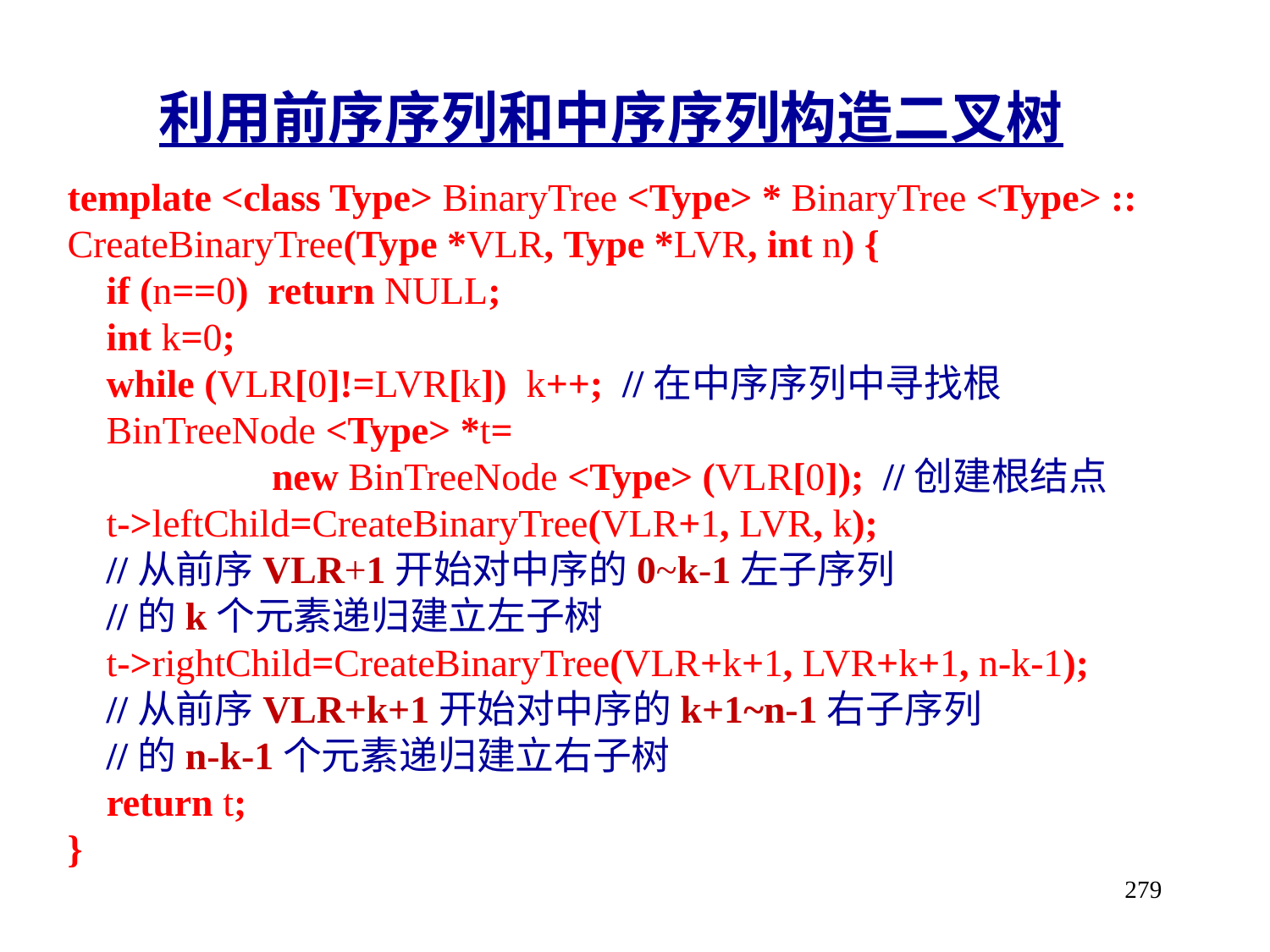

利用前序序列和中序序列构造二叉树
template <class Type> BinaryTree <Type> * BinaryTree <Type> ::
CreateBinaryTree(Type *VLR, Type *LVR, int n) {
    if (n==0)  return NULL;
    int k=0;
    while (VLR[0]!=LVR[k])  k++;  //在中序序列中寻找根
    BinTreeNode <Type> *t=
                     new BinTreeNode <Type> (VLR[0]);  //创建根结点
    t->leftChild=CreateBinaryTree(VLR+1, LVR, k);
    //从前序VLR+1开始对中序的0~k-1左子序列
    //的k个元素递归建立左子树
    t->rightChild=CreateBinaryTree(VLR+k+1, LVR+k+1, n-k-1);
    //从前序VLR+k+1开始对中序的k+1~n-1右子序列
    //的n-k-1个元素递归建立右子树
    return t;
}
279